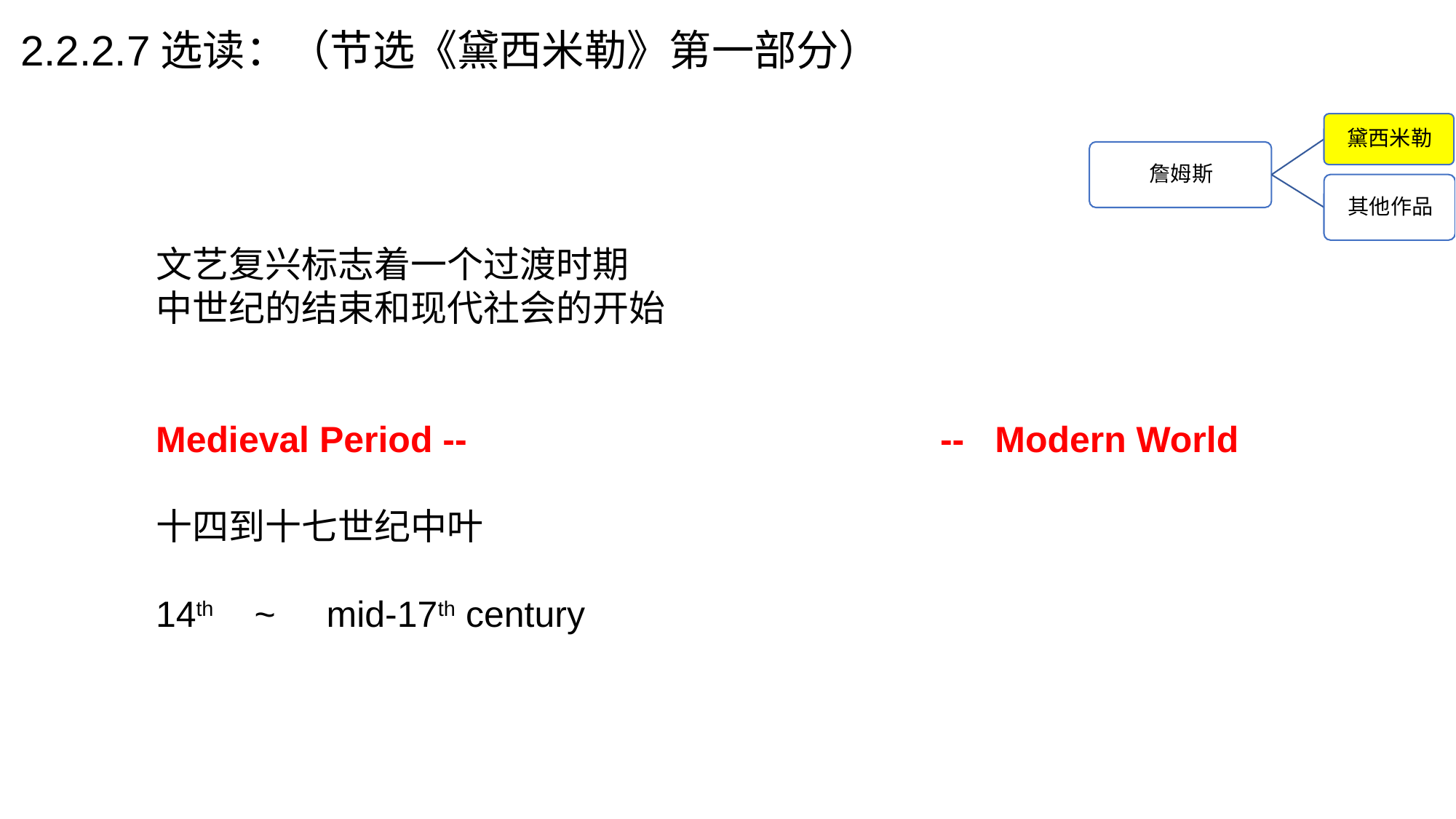

# 2.2.2.7选读：（节选《黛西米勒》第一部分）
詹姆斯

黛西米勒

其他作品
文艺复兴标志着一个过渡时期
中世纪的结束和现代社会的开始

Medieval Period -- 					  --   Modern World

十四到十七世纪中叶

14th    ~     mid-17th century